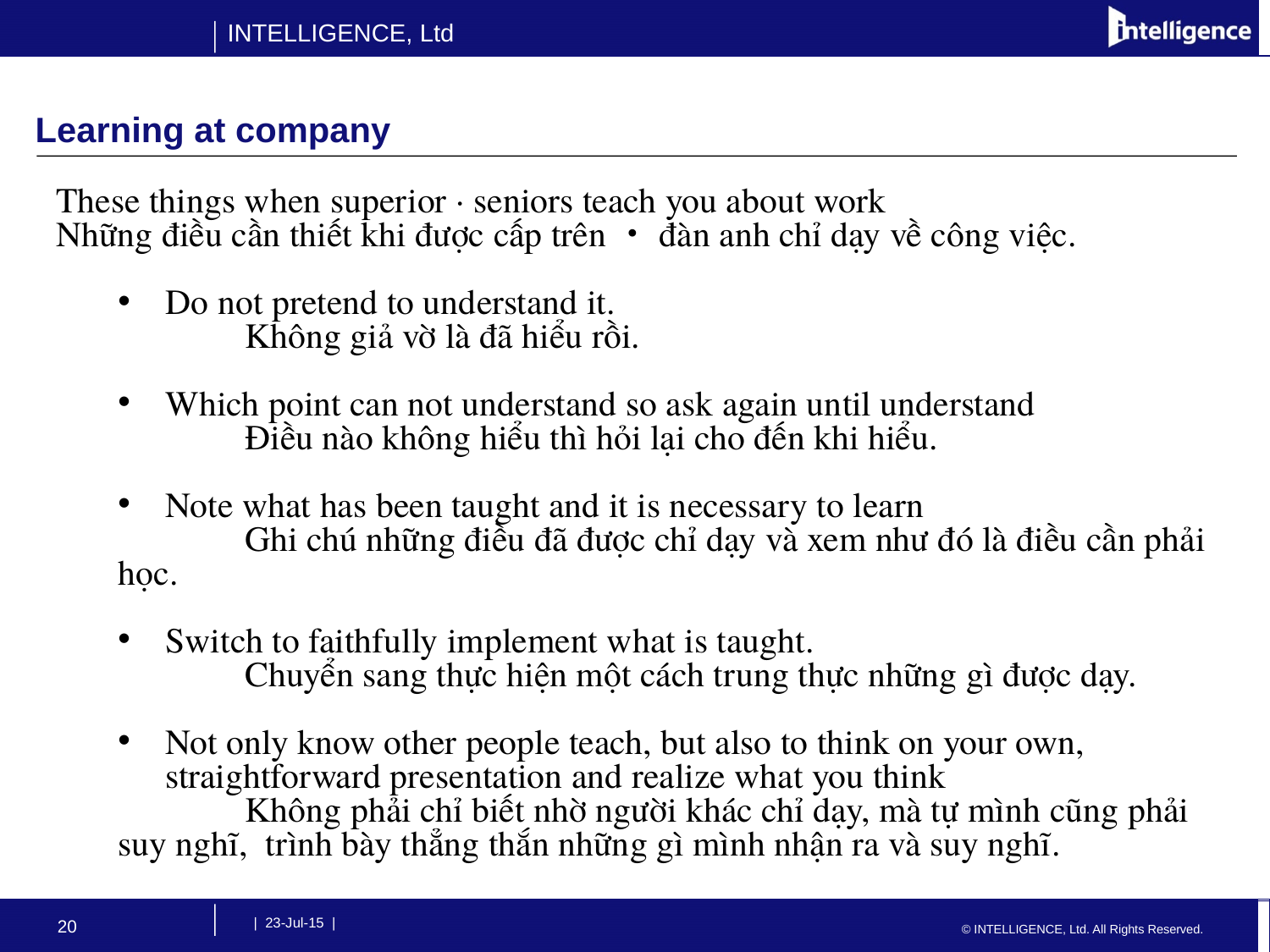

# Learning at company
These things when superior · seniors teach you about work
Những điều cần thiết khi được cấp trên・đàn anh chỉ dạy về công việc.

Do not pretend to understand it.
	Không giả vờ là đã hiểu rồi.

Which point can not understand so ask again until understand
	Điều nào không hiểu thì hỏi lại cho đến khi hiểu.

Note what has been taught and it is necessary to learn
	Ghi chú những điều đã được chỉ dạy và xem như đó là điều cần phải học.

Switch to faithfully implement what is taught.
	Chuyển sang thực hiện một cách trung thực những gì được dạy.

Not only know other people teach, but also to think on your own, straightforward presentation and realize what you think
	Không phải chỉ biết nhờ người khác chỉ dạy, mà tự mình cũng phải suy nghĩ,  trình bày thẳng thắn những gì mình nhận ra và suy nghĩ.

20
  |  23-Jul-15  |